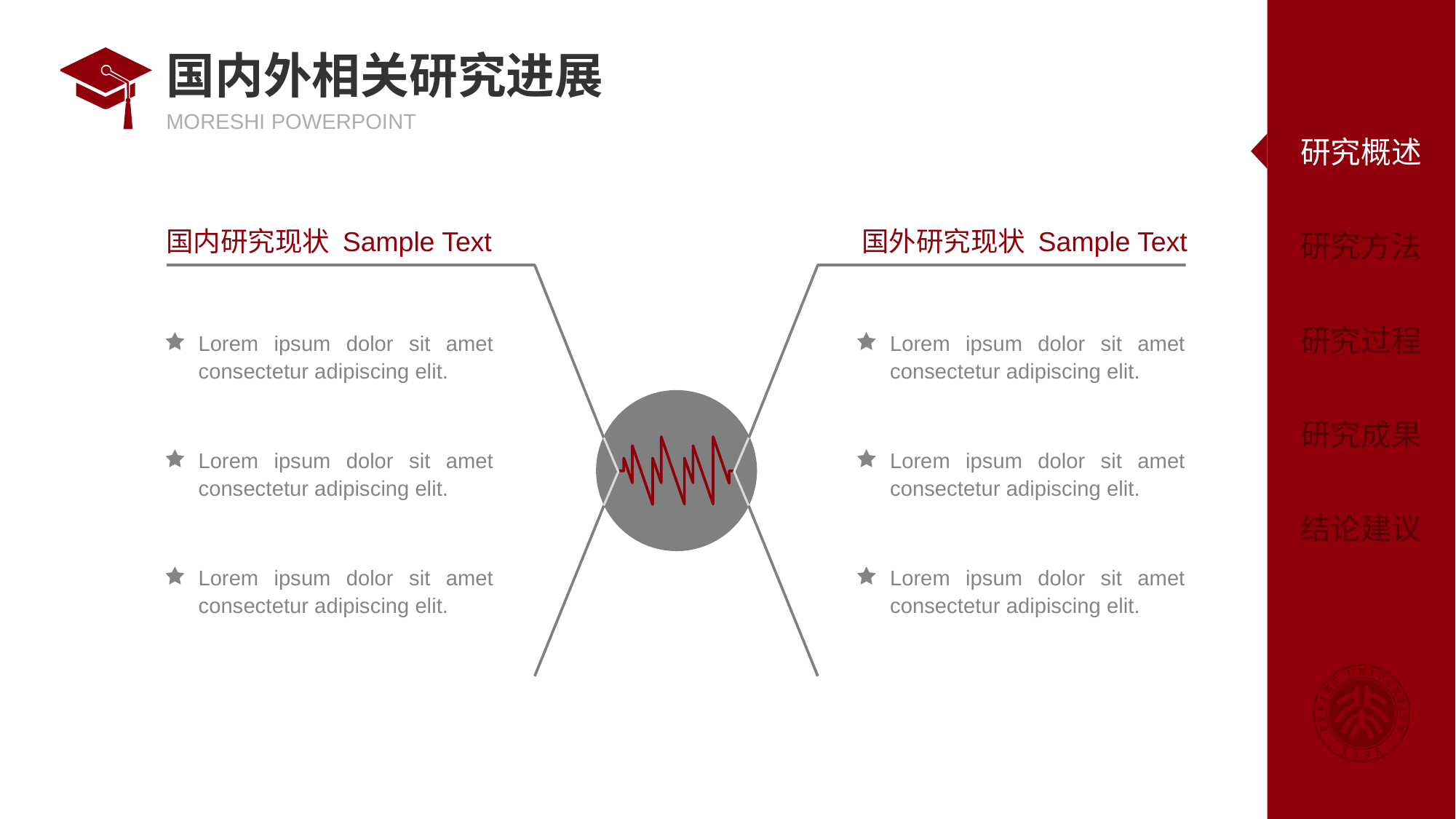

# 国内外相关研究进展
国内研究现状 Sample Text
国外研究现状 Sample Text

Lorem ipsum dolor sit amet consectetur adipiscing elit.
Lorem ipsum dolor sit amet consectetur adipiscing elit.

Lorem ipsum dolor sit amet consectetur adipiscing elit.
Lorem ipsum dolor sit amet consectetur adipiscing elit.

Lorem ipsum dolor sit amet consectetur adipiscing elit.
Lorem ipsum dolor sit amet consectetur adipiscing elit.